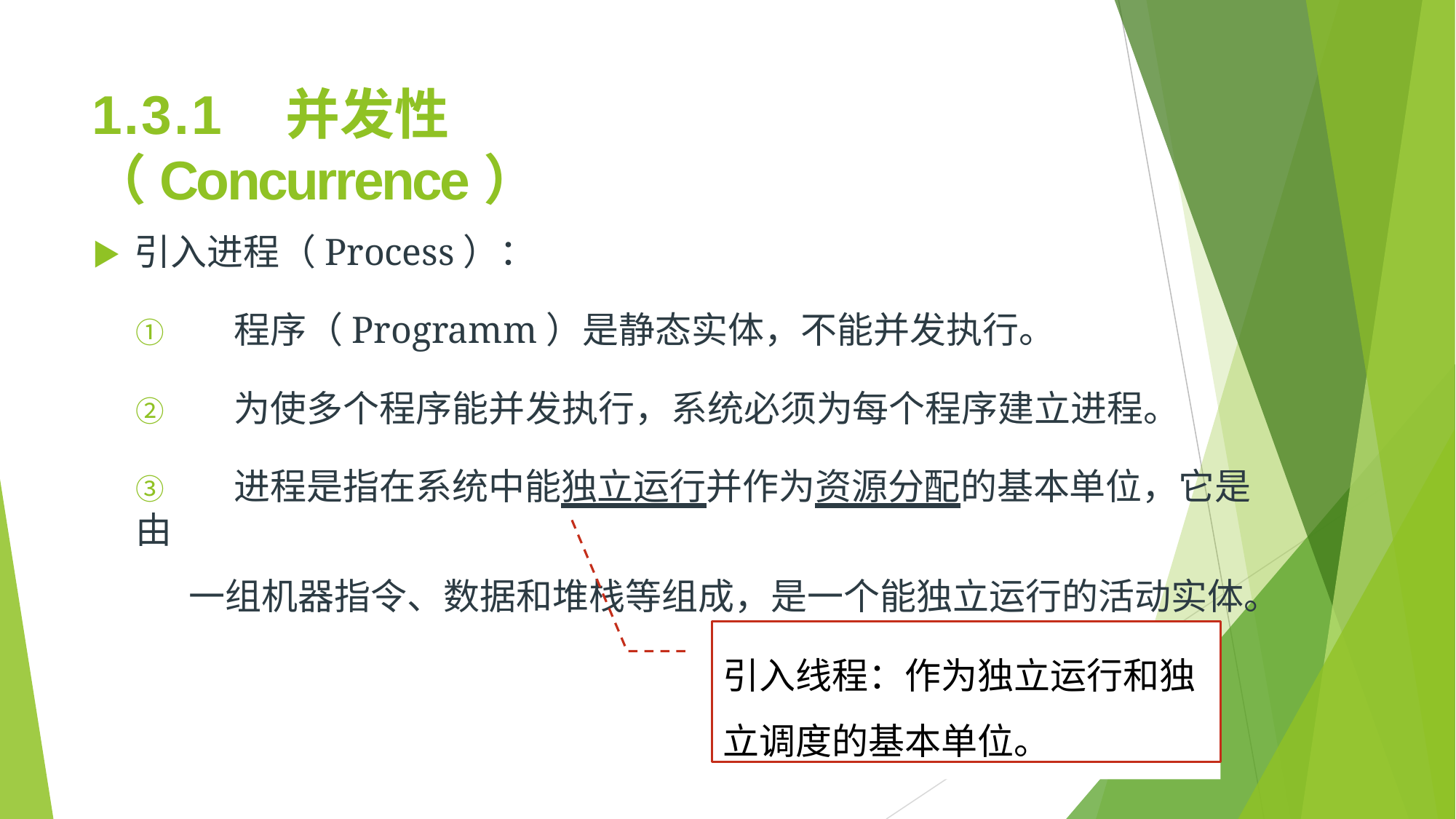

# 1.3.1	并发性（Concurrence）
▶	引入进程（Process）：

①	程序（Programm）是静态实体，不能并发执行。

②	为使多个程序能并发执行，系统必须为每个程序建立进程。

③	进程是指在系统中能独立运行并作为资源分配的基本单位，它是由
一组机器指令、数据和堆栈等组成，是一个能独立运行的活动实体。

引入线程：作为独立运行和独 立调度的基本单位。